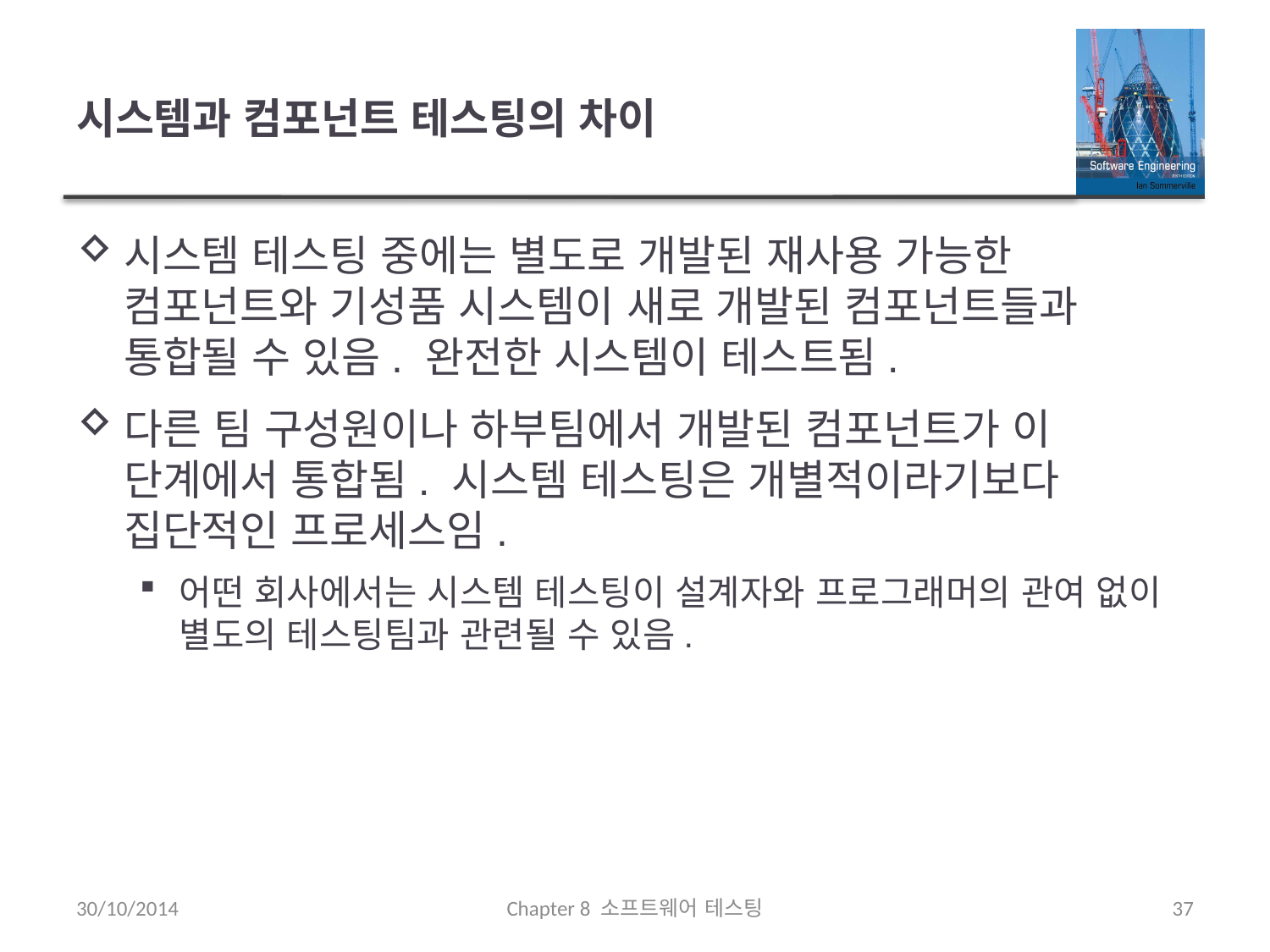

# 시스템과 컴포넌트 테스팅의 차이
시스템 테스팅 중에는 별도로 개발된 재사용 가능한 컴포넌트와 기성품 시스템이 새로 개발된 컴포넌트들과 통합될 수 있음. 완전한 시스템이 테스트됨.
다른 팀 구성원이나 하부팀에서 개발된 컴포넌트가 이 단계에서 통합됨. 시스템 테스팅은 개별적이라기보다 집단적인 프로세스임.
어떤 회사에서는 시스템 테스팅이 설계자와 프로그래머의 관여 없이 별도의 테스팅팀과 관련될 수 있음.
30/10/2014
Chapter 8 소프트웨어 테스팅
37